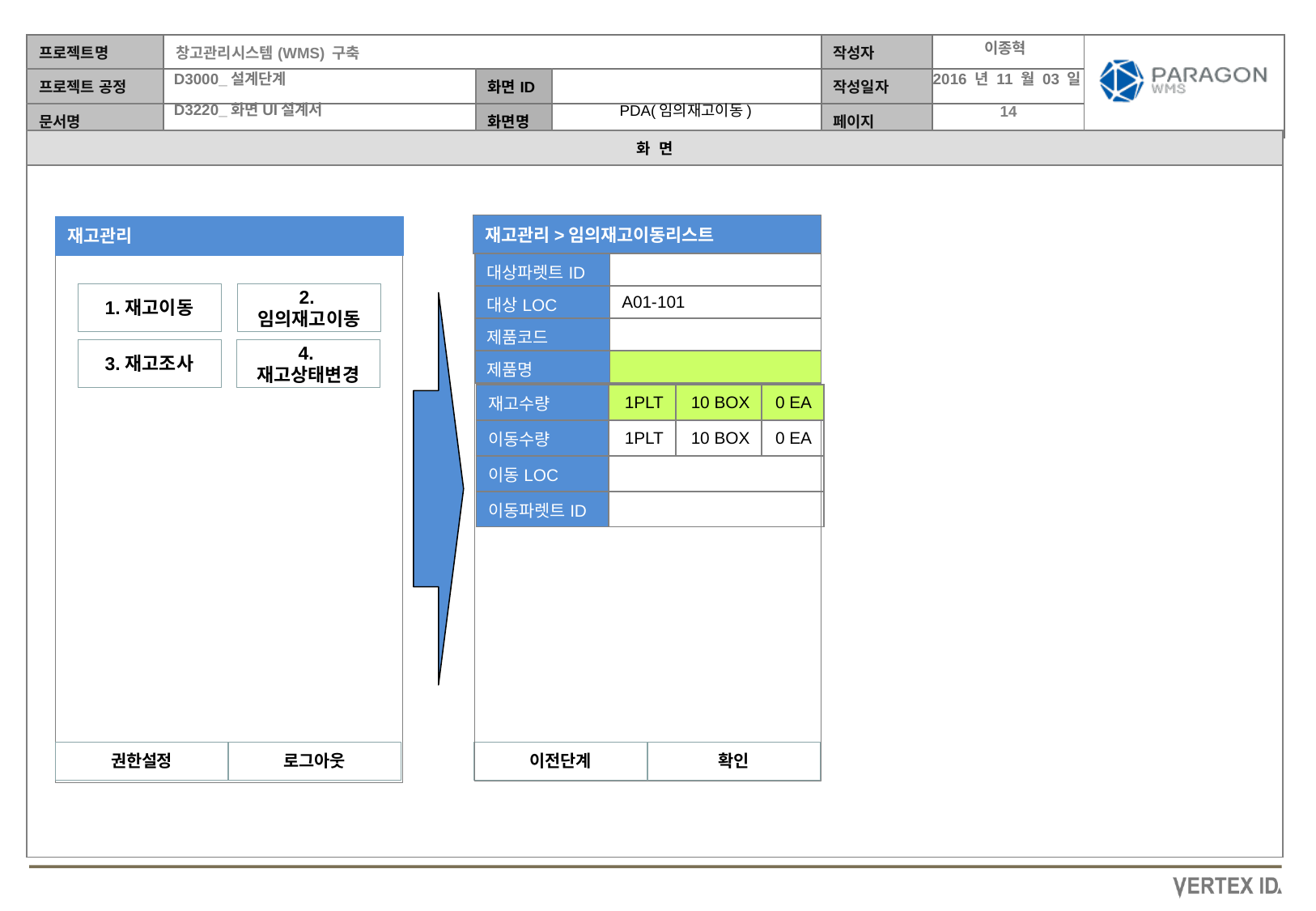

이종혁
2016 년 11 월 03 일
PDA(임의재고이동)
재고관리>임의재고이동리스트

재고관리

| 대상파렛트ID |  |
| --- | --- |
| 대상LOC | A01-101 |
| 제품코드 |  |
| 제품명 |  |
1.재고이동
2.임의재고이동

4.재고상태변경
3.재고조사
| 재고수량 | 1PLT | 10 BOX | 0 EA |
| --- | --- | --- | --- |
| 이동수량 | 1PLT | 10 BOX | 0 EA |
| 이동LOC |  |  |  |
| 이동파렛트ID |  |  |  |
권한설정
로그아웃
이전단계
확인